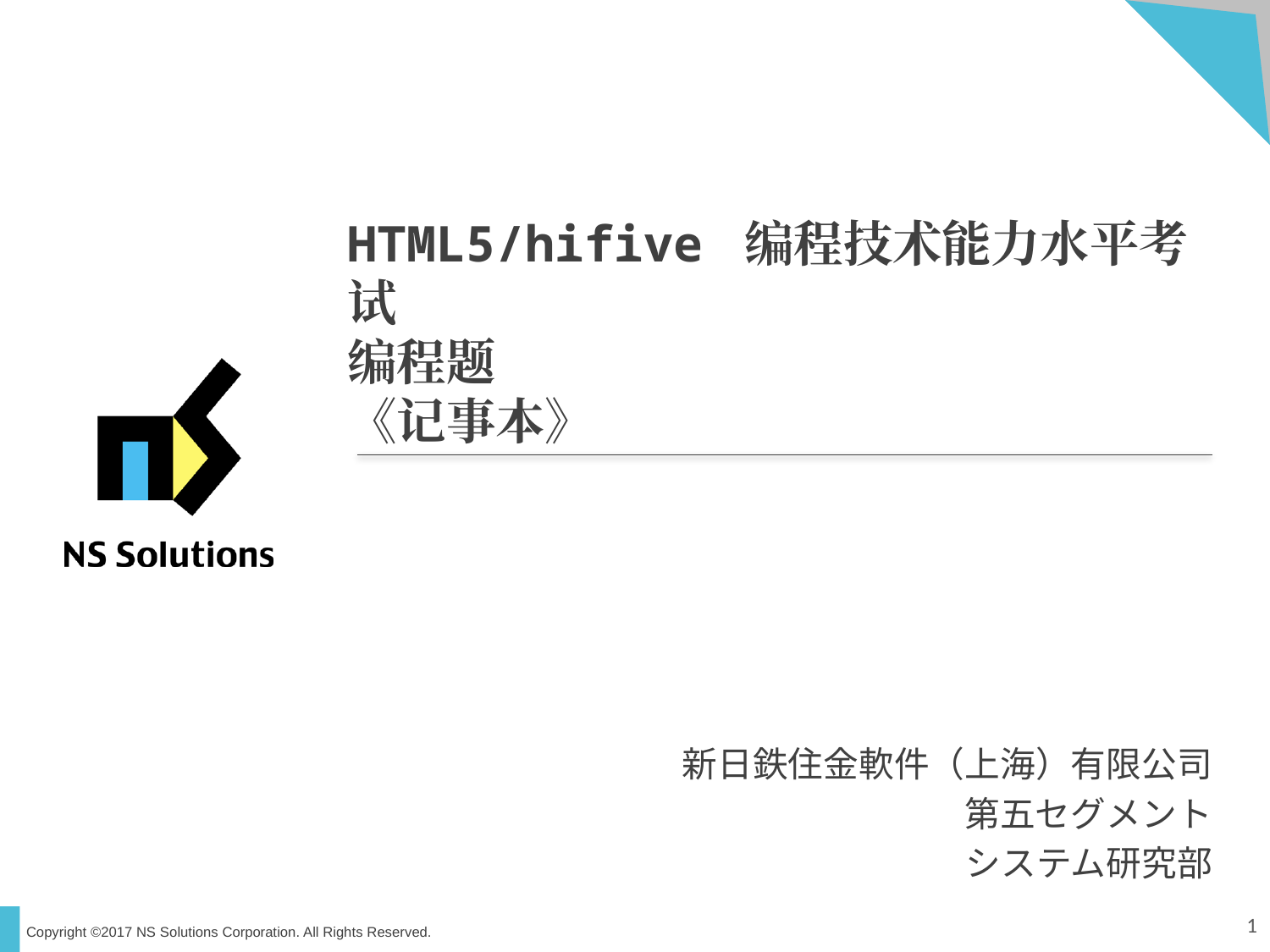

# HTML5/hifive 编程技术能力水平考试 编程题 《记事本》
新日鉄住金軟件（上海）有限公司
第五セグメント
システム研究部
1